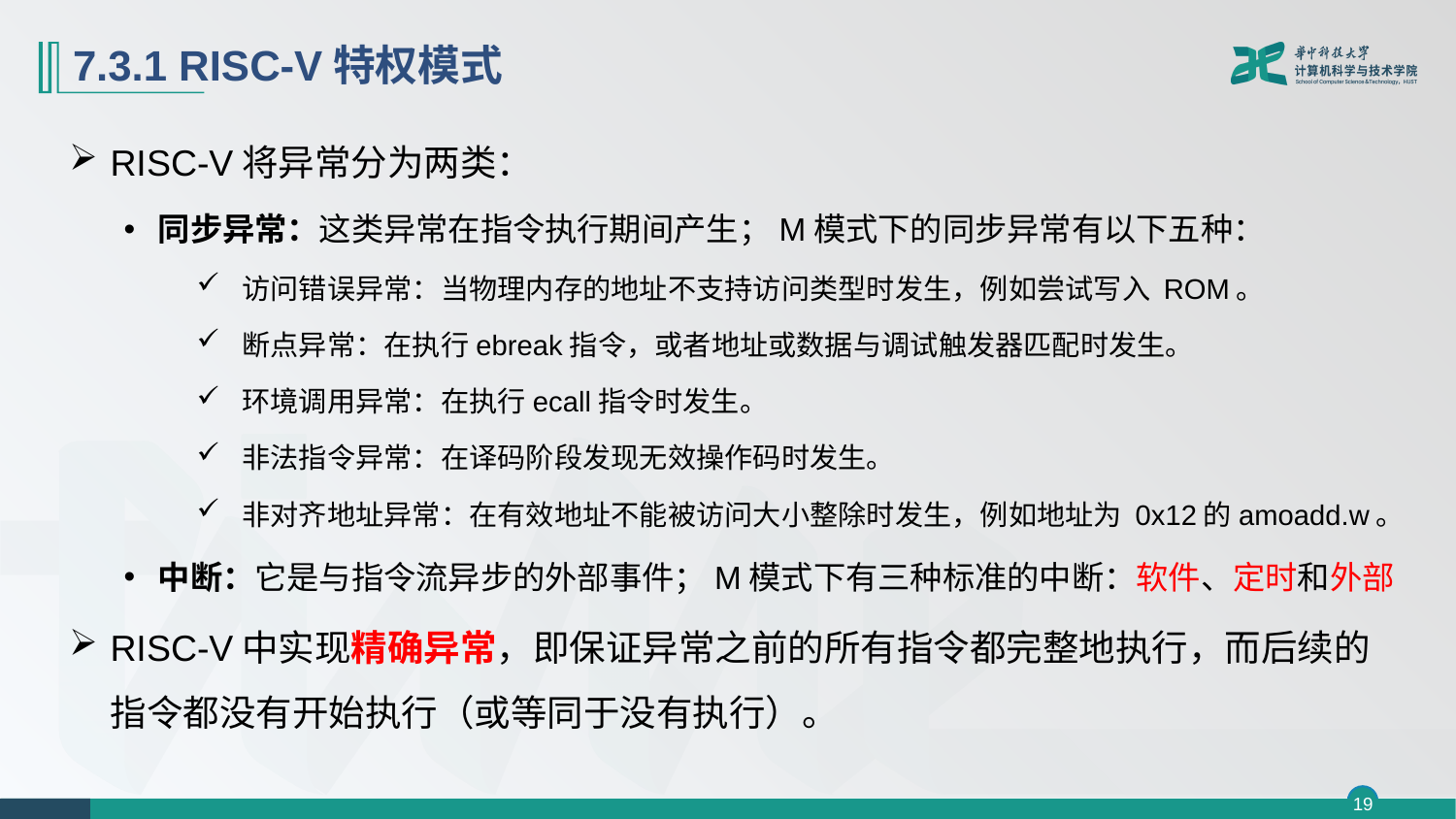

# 7.3.1 RISC-V特权模式
RISC-V将异常分为两类：
同步异常：这类异常在指令执行期间产生；M模式下的同步异常有以下五种：
访问错误异常：当物理内存的地址不支持访问类型时发生，例如尝试写入 ROM。
断点异常：在执行ebreak指令，或者地址或数据与调试触发器匹配时发生。
环境调用异常：在执行ecall指令时发生。
非法指令异常：在译码阶段发现无效操作码时发生。
非对齐地址异常：在有效地址不能被访问大小整除时发生，例如地址为 0x12的amoadd.w。
中断：它是与指令流异步的外部事件；M模式下有三种标准的中断：软件、定时和外部
RISC-V中实现精确异常，即保证异常之前的所有指令都完整地执行，而后续的指令都没有开始执行（或等同于没有执行）。